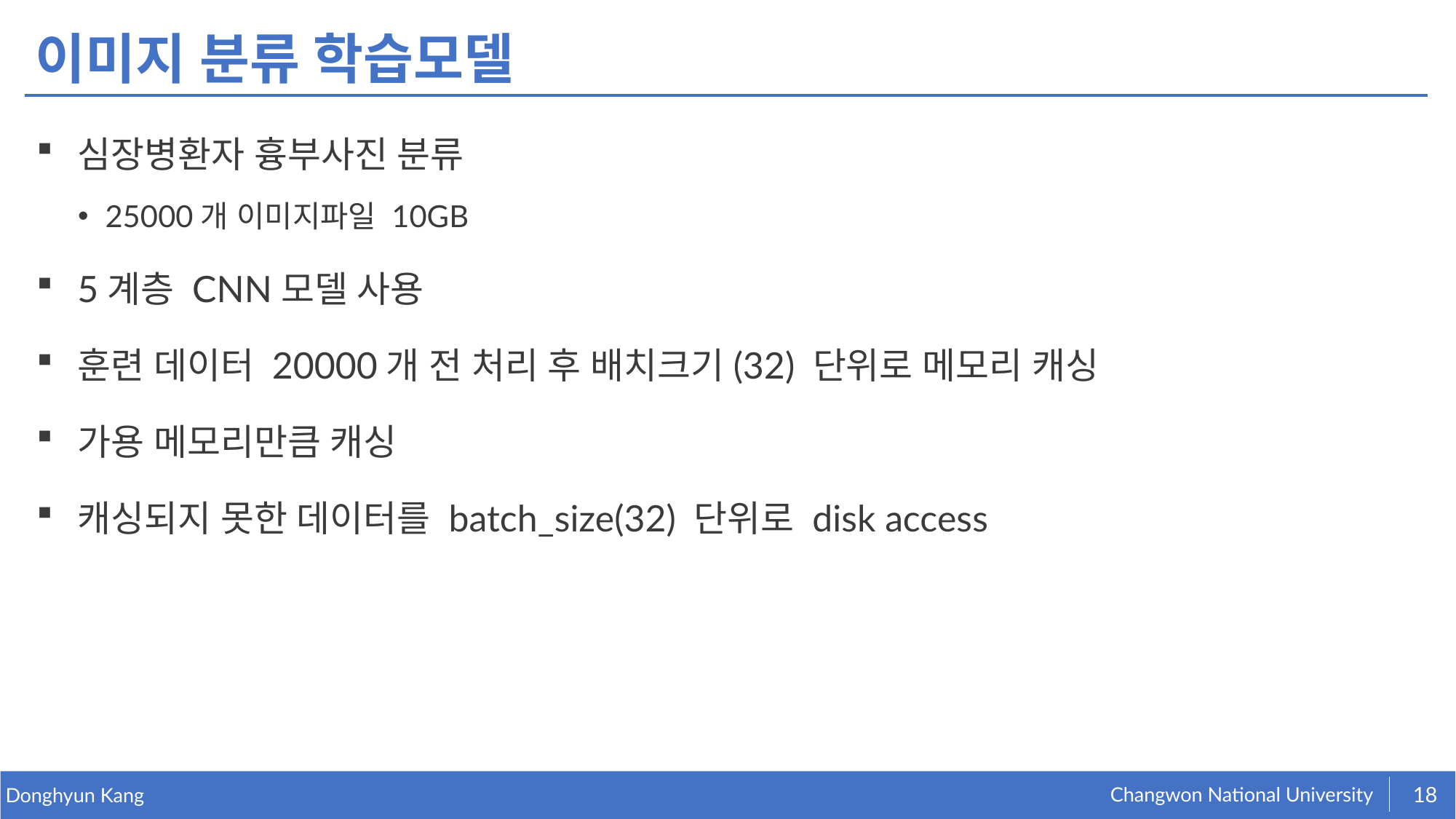

# 이미지 분류 학습모델
심장병환자 흉부사진 분류
25000개 이미지파일 10GB
5계층 CNN모델 사용
훈련 데이터 20000개 전 처리 후 배치크기(32) 단위로 메모리 캐싱
가용 메모리만큼 캐싱
캐싱되지 못한 데이터를 batch_size(32) 단위로 disk access

18